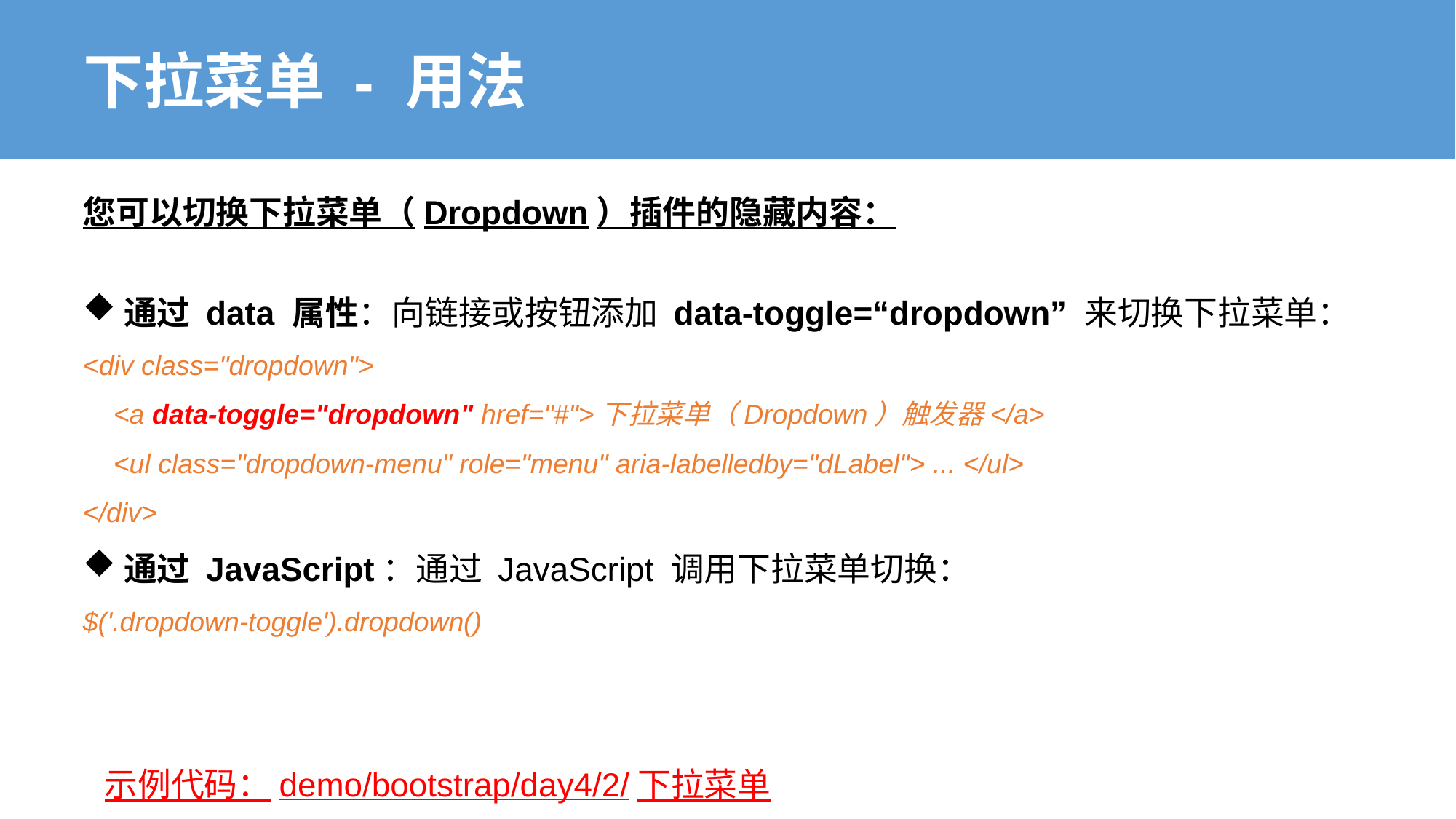

# 下拉菜单 - 用法
您可以切换下拉菜单（Dropdown）插件的隐藏内容：

通过 data 属性：向链接或按钮添加 data-toggle=“dropdown” 来切换下拉菜单：
<div class="dropdown">
    <a data-toggle="dropdown" href="#">下拉菜单（Dropdown）触发器</a>
    <ul class="dropdown-menu" role="menu" aria-labelledby="dLabel"> ... </ul>
</div>
通过 JavaScript：通过 JavaScript 调用下拉菜单切换：
$('.dropdown-toggle').dropdown()
示例代码：demo/bootstrap/day4/2/下拉菜单